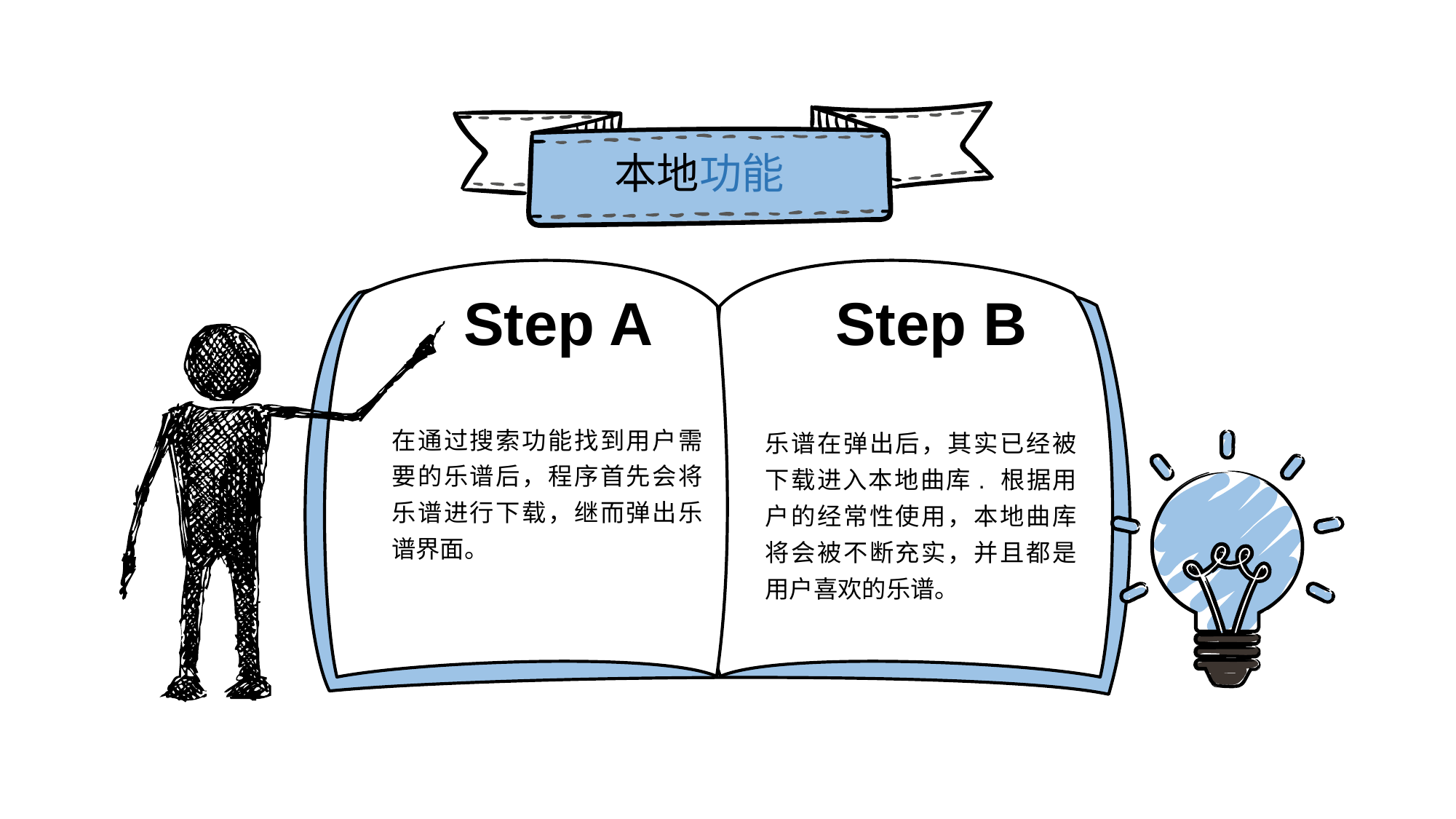

本地功能

Step A
Step B

在通过搜索功能找到用户需要的乐谱后，程序首先会将乐谱进行下载，继而弹出乐谱界面。
乐谱在弹出后，其实已经被下载进入本地曲库. 根据用户的经常性使用，本地曲库将会被不断充实，并且都是用户喜欢的乐谱。